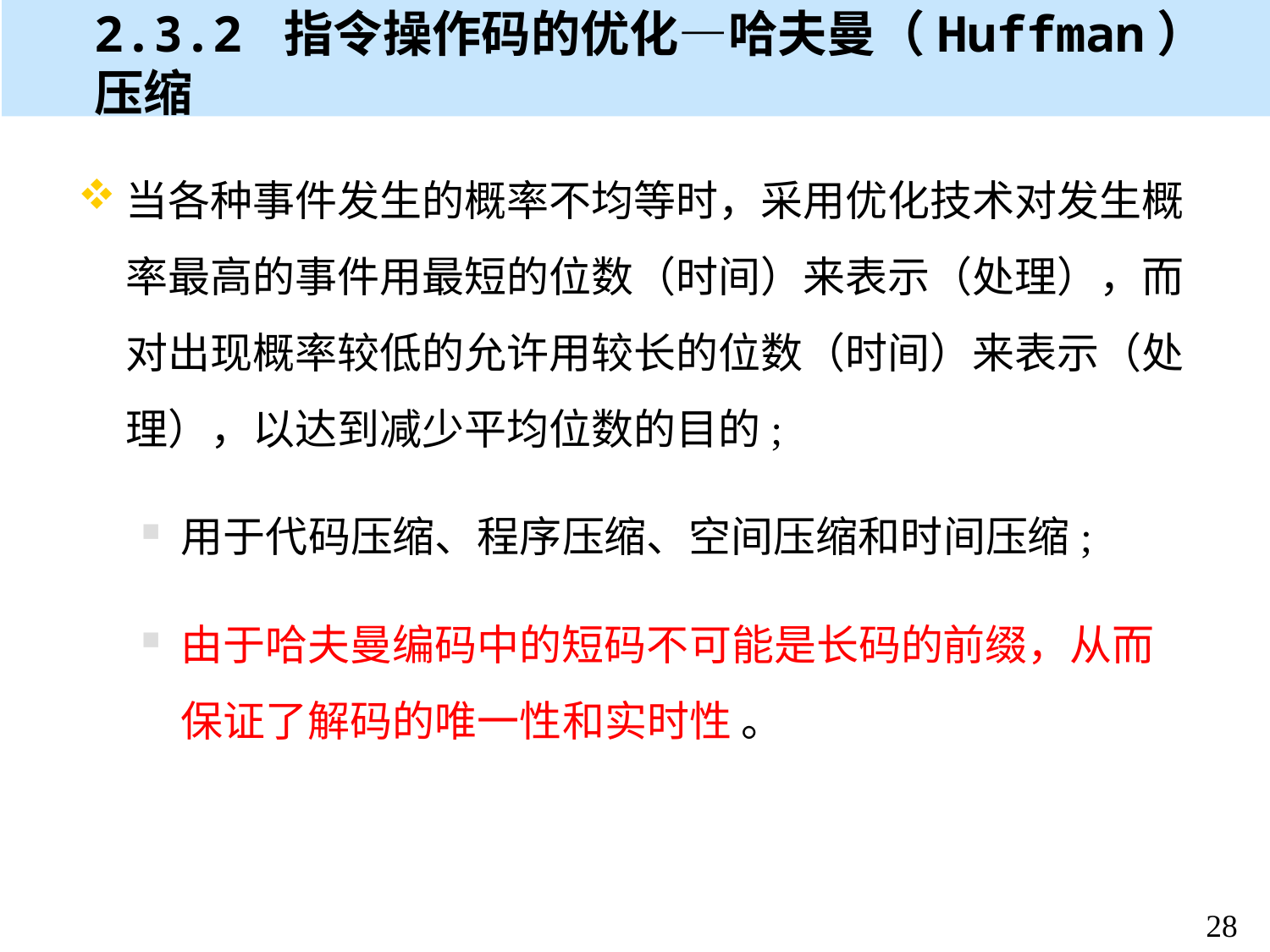

# 2.3.2 指令操作码的优化—哈夫曼（Huffman）压缩
当各种事件发生的概率不均等时，采用优化技术对发生概率最高的事件用最短的位数（时间）来表示（处理），而对出现概率较低的允许用较长的位数（时间）来表示（处理），以达到减少平均位数的目的;
用于代码压缩、程序压缩、空间压缩和时间压缩;
由于哈夫曼编码中的短码不可能是长码的前缀，从而保证了解码的唯一性和实时性 。